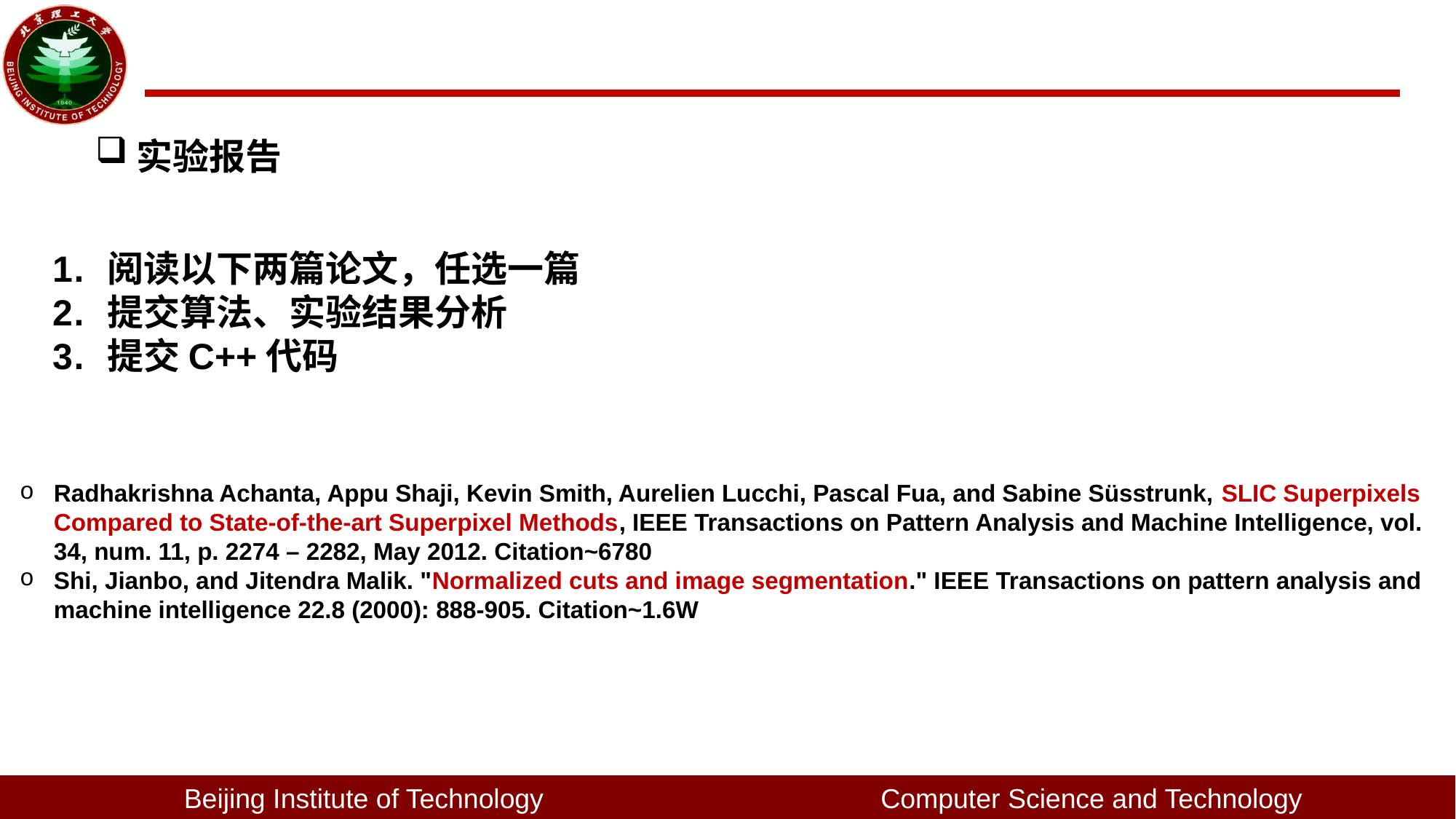

实验报告
阅读以下两篇论文，任选一篇
提交算法、实验结果分析
提交C++代码
Radhakrishna Achanta, Appu Shaji, Kevin Smith, Aurelien Lucchi, Pascal Fua, and Sabine Süsstrunk, SLIC Superpixels Compared to State-of-the-art Superpixel Methods, IEEE Transactions on Pattern Analysis and Machine Intelligence, vol. 34, num. 11, p. 2274 – 2282, May 2012. Citation~6780
Shi, Jianbo, and Jitendra Malik. "Normalized cuts and image segmentation." IEEE Transactions on pattern analysis and machine intelligence 22.8 (2000): 888-905. Citation~1.6W